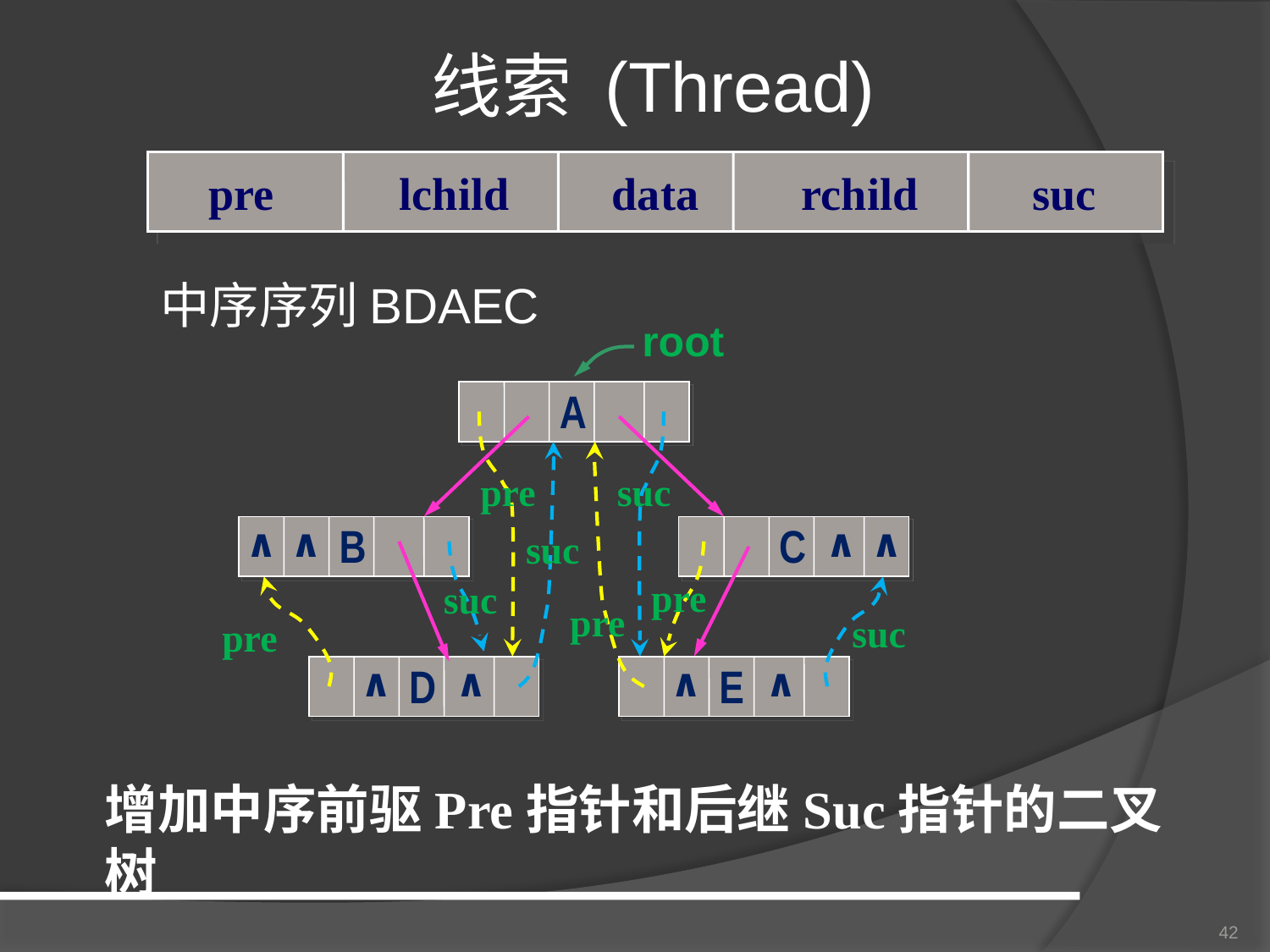

# 线索 (Thread)

pre           lchild         data         rchild          suc
中序序列BDAEC
root

A

 pre
suc
B
∧
∧

C
∧
∧

suc

pre
suc

pre
suc
pre
D
∧
∧

E
∧
∧

增加中序前驱Pre指针和后继Suc指针的二叉树
42